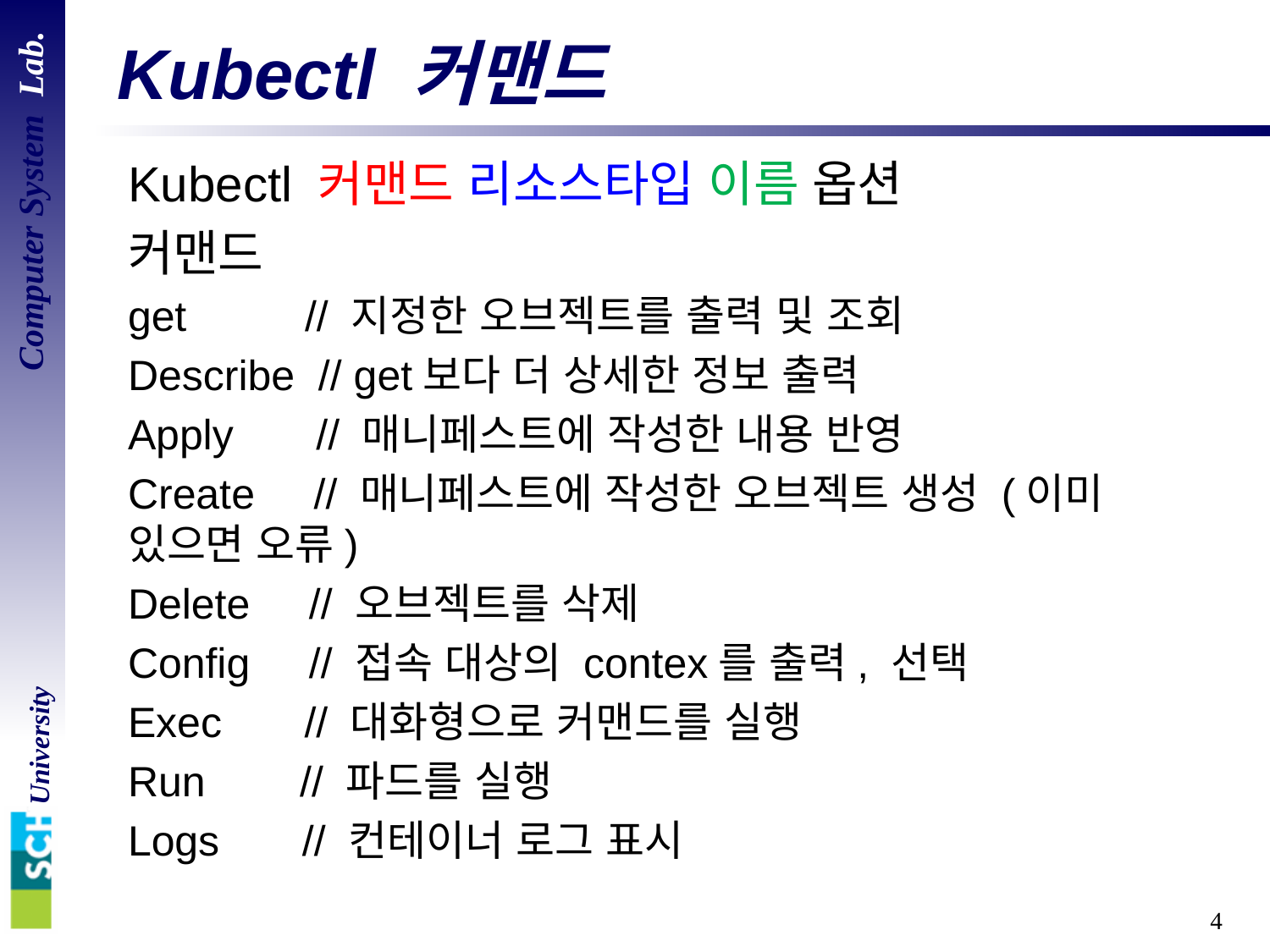

# Kubectl 커맨드
Kubectl 커맨드 리소스타입 이름 옵션
커맨드
get          // 지정한 오브젝트를 출력 및 조회
Describe  // get보다 더 상세한 정보 출력
Apply       // 매니페스트에 작성한 내용 반영
Create     // 매니페스트에 작성한 오브젝트 생성 (이미 있으면 오류)
Delete     // 오브젝트를 삭제
Config     // 접속 대상의 contex를 출력, 선택
Exec       // 대화형으로 커맨드를 실행
Run        // 파드를 실행
Logs       // 컨테이너 로그 표시